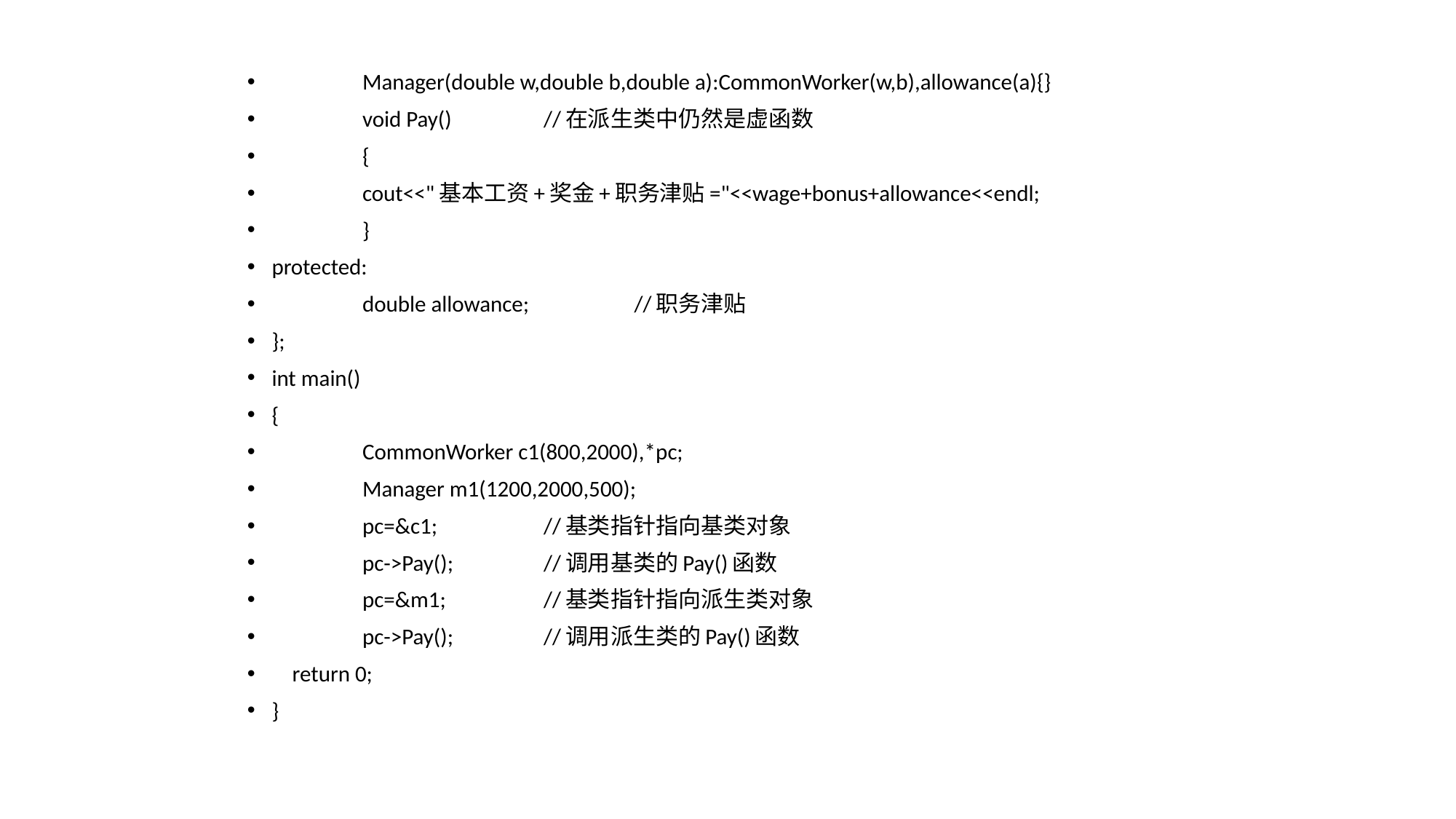

Manager(double w,double b,double a):CommonWorker(w,b),allowance(a){}
	void Pay()          		//在派生类中仍然是虚函数
	{
		cout<<"基本工资+奖金+职务津贴="<<wage+bonus+allowance<<endl;
	}
protected:
	double allowance;    	//职务津贴
};
int main()
{
	CommonWorker c1(800,2000),*pc;
	Manager m1(1200,2000,500);
	pc=&c1;           		//基类指针指向基类对象
	pc->Pay();         		//调用基类的Pay()函数
	pc=&m1;          			//基类指针指向派生类对象
	pc->Pay();         		//调用派生类的Pay()函数
    return 0;
}